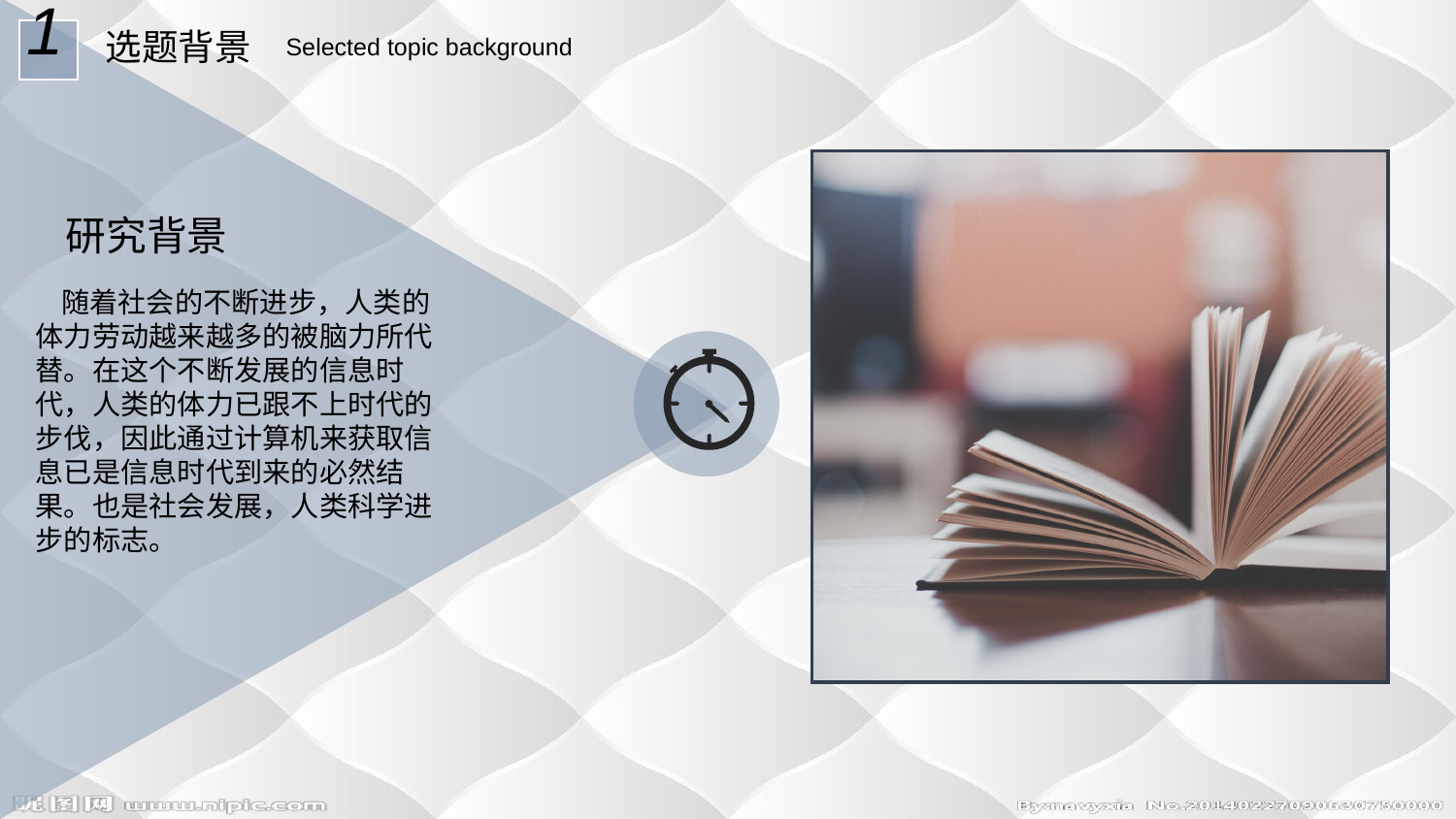

1
选题背景

Selected topic background

研究背景
   随着社会的不断进步，人类的体力劳动越来越多的被脑力所代替。在这个不断发展的信息时代，人类的体力已跟不上时代的步伐，因此通过计算机来获取信息已是信息时代到来的必然结果。也是社会发展，人类科学进步的标志。